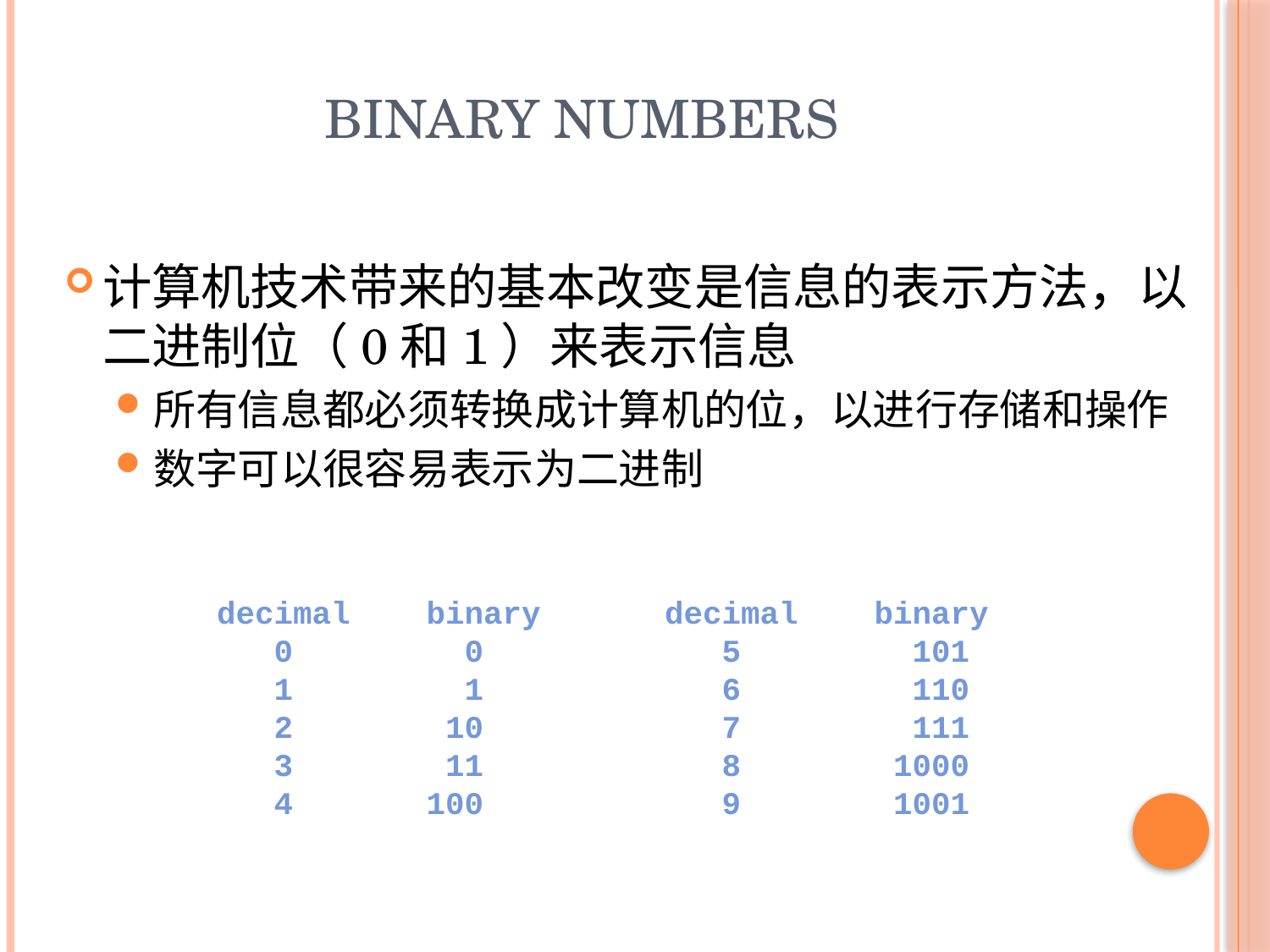

# Binary Numbers
计算机技术带来的基本改变是信息的表示方法，以二进制位（0和1）来表示信息
所有信息都必须转换成计算机的位，以进行存储和操作
数字可以很容易表示为二进制

decimal    binary
   5         101
   6         110
   7         111
   8        1000
   9        1001
decimal    binary
   0         0
   1         1
   2        10
   3        11
   4       100